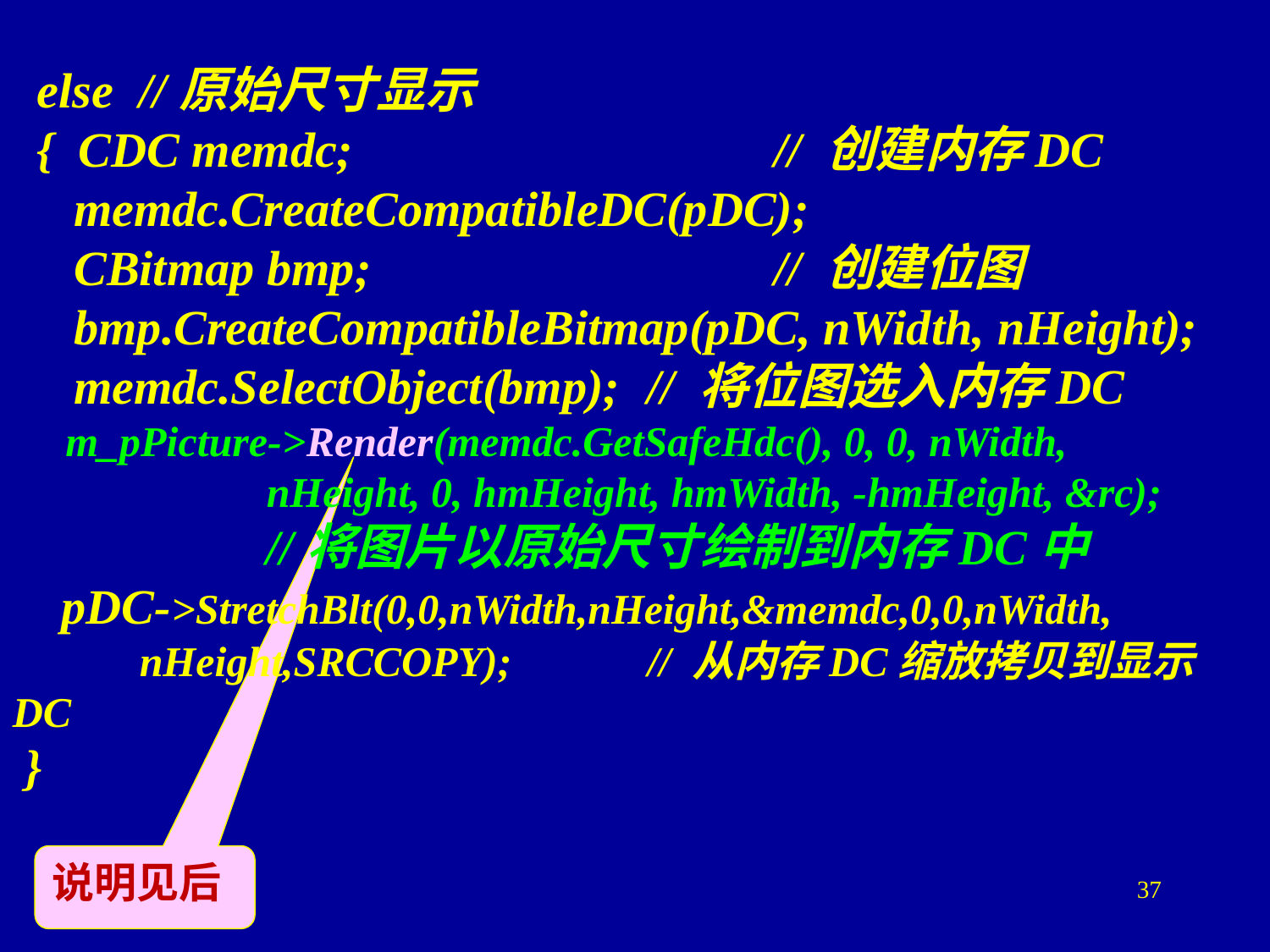

else	//原始尺寸显示
  {  CDC memdc;				// 创建内存DC
     memdc.CreateCompatibleDC(pDC);
     CBitmap bmp; 				// 创建位图
     bmp.CreateCompatibleBitmap(pDC, nWidth, nHeight);
     memdc.SelectObject(bmp); 	// 将位图选入内存DC
     m_pPicture->Render(memdc.GetSafeHdc(), 0, 0, nWidth,
		nHeight, 0, hmHeight, hmWidth, -hmHeight, &rc);
	 	//将图片以原始尺寸绘制到内存DC中
    pDC->StretchBlt(0,0,nWidth,nHeight,&memdc,0,0,nWidth,
	nHeight,SRCCOPY);  	// 从内存DC缩放拷贝到显示DC
 }
说明见后
37